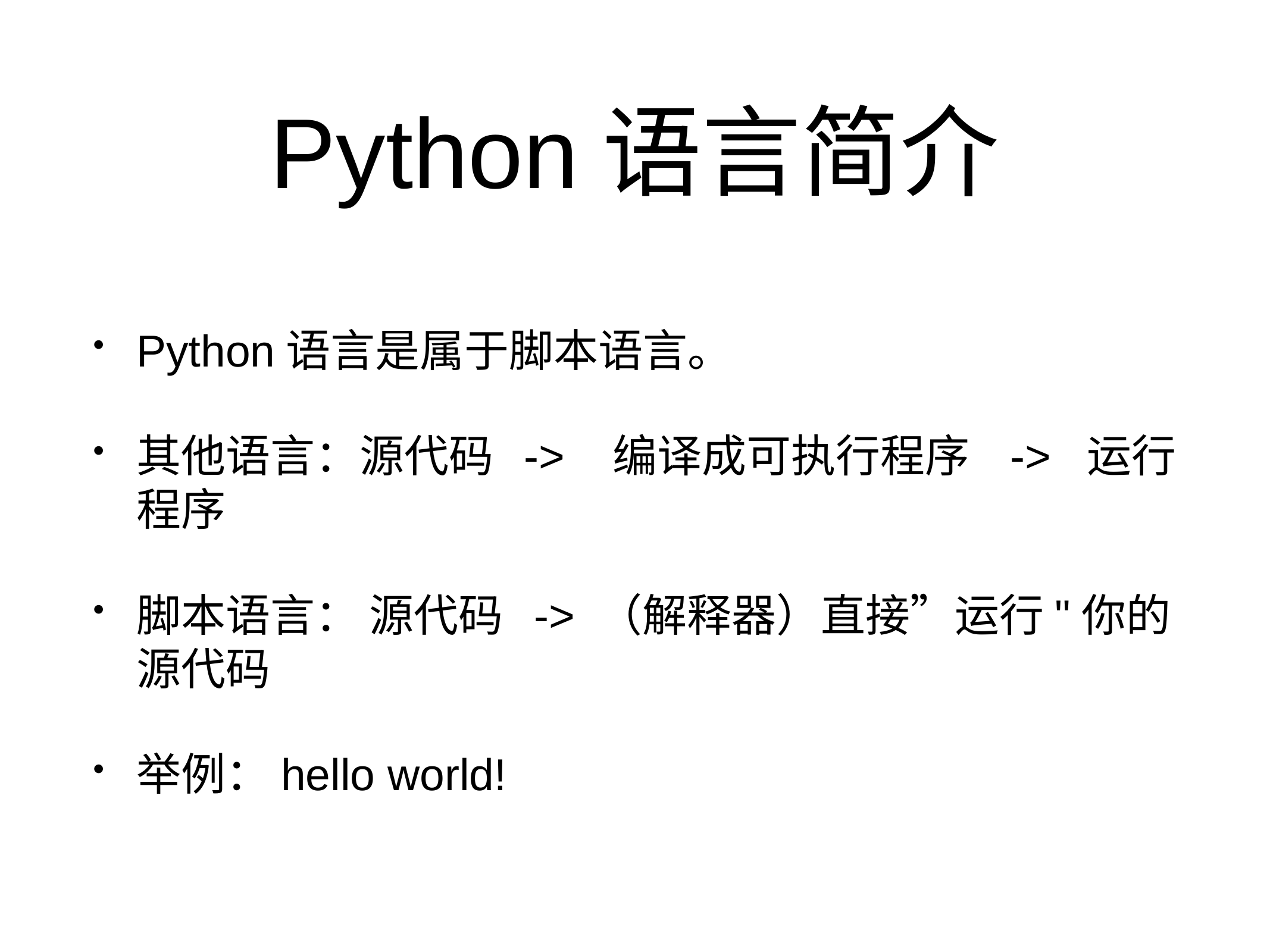

# Python语言简介
Python语言是属于脚本语言。
其他语言：源代码  ->   编译成可执行程序   ->  运行程序
脚本语言： 源代码  -> （解释器）直接”运行"你的源代码
举例：hello world!